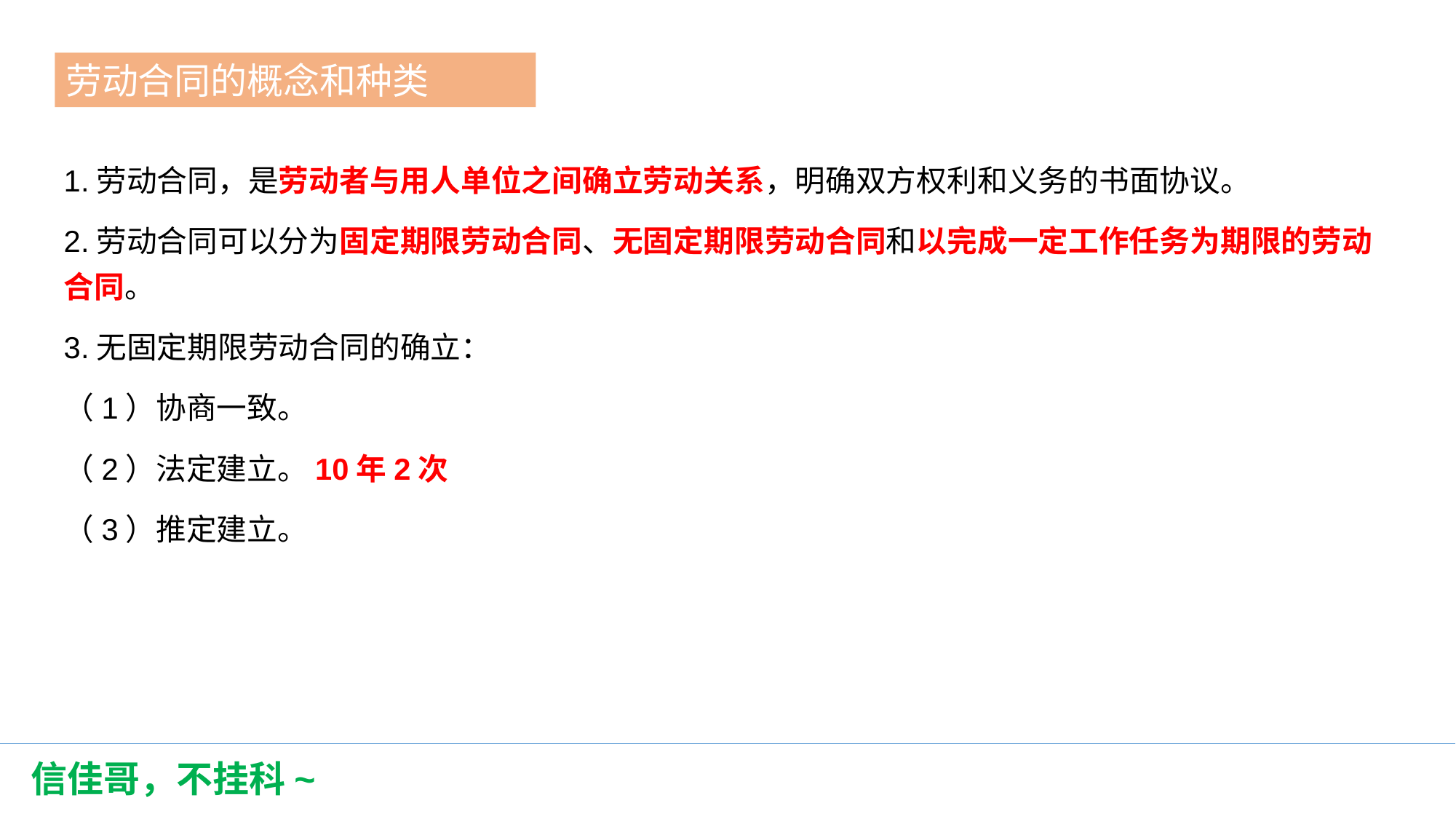

劳动合同的概念和种类
第一节
1.劳动合同，是劳动者与用人单位之间确立劳动关系，明确双方权利和义务的书面协议。
2.劳动合同可以分为固定期限劳动合同、无固定期限劳动合同和以完成一定工作任务为期限的劳动合同。
3.无固定期限劳动合同的确立：
（1）协商一致。
（2）法定建立。10年2次
（3）推定建立。